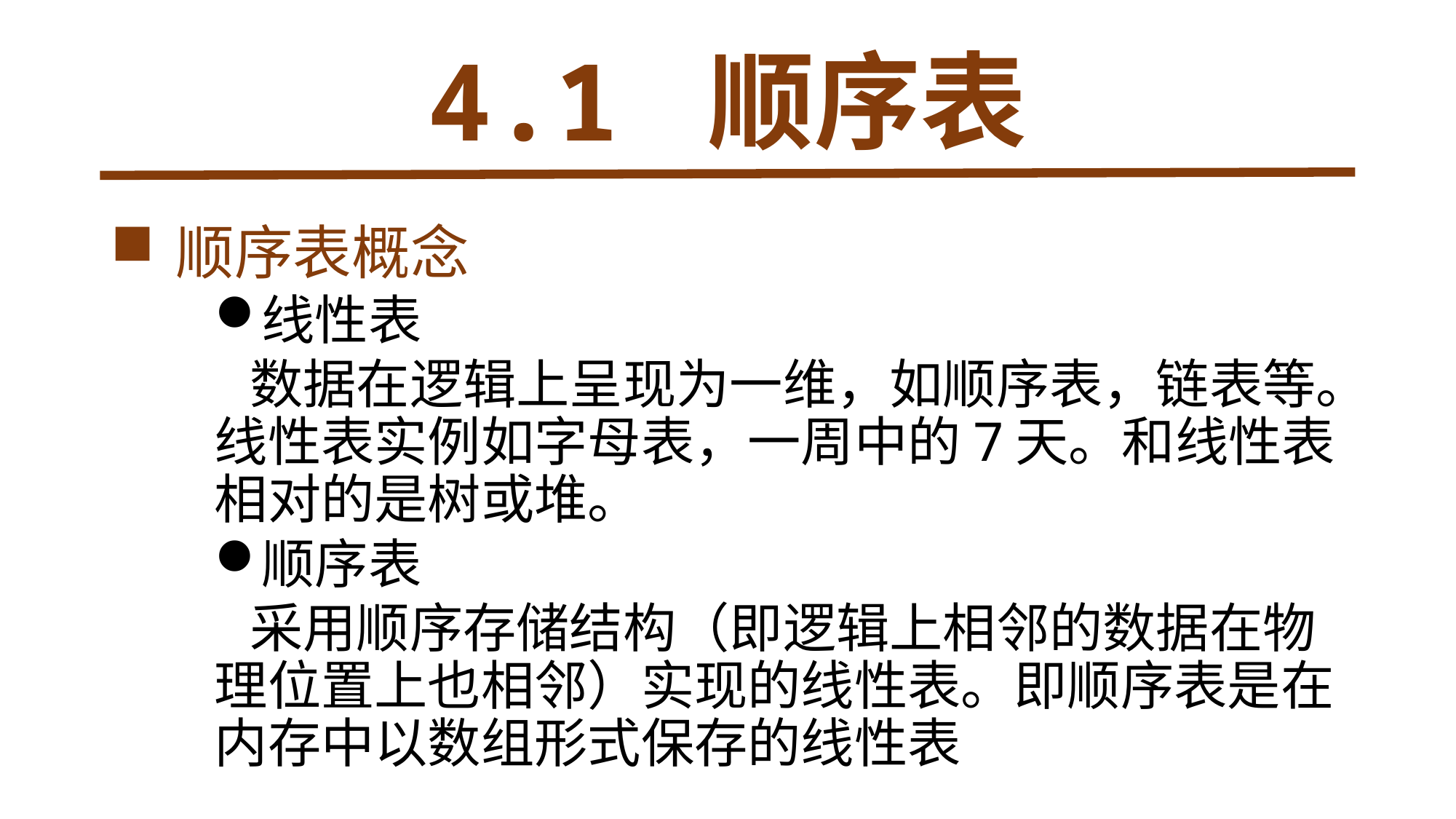

# 4.1 顺序表
 顺序表概念
线性表
  数据在逻辑上呈现为一维，如顺序表，链表等。线性表实例如字母表，一周中的7天。和线性表相对的是树或堆。
顺序表
  采用顺序存储结构（即逻辑上相邻的数据在物理位置上也相邻）实现的线性表。即顺序表是在内存中以数组形式保存的线性表